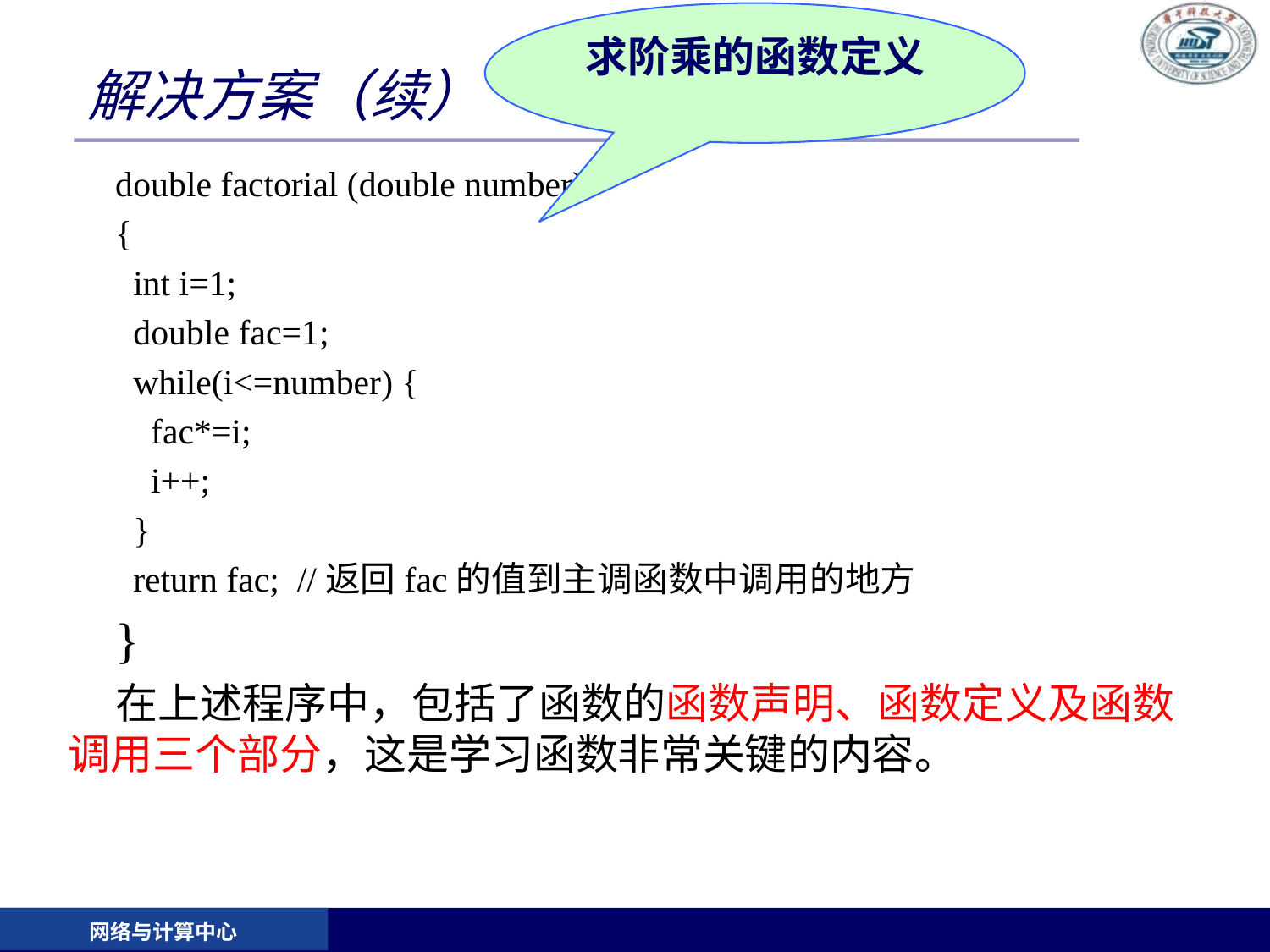

求阶乘的函数定义
# 解决方案（续）
double factorial (double number)
{
  int i=1;
  double fac=1;
  while(i<=number) {
    fac*=i;
    i++;
  }
  return fac;  //返回fac的值到主调函数中调用的地方
}
    在上述程序中，包括了函数的函数声明、函数定义及函数调用三个部分，这是学习函数非常关键的内容。

网络与计算中心